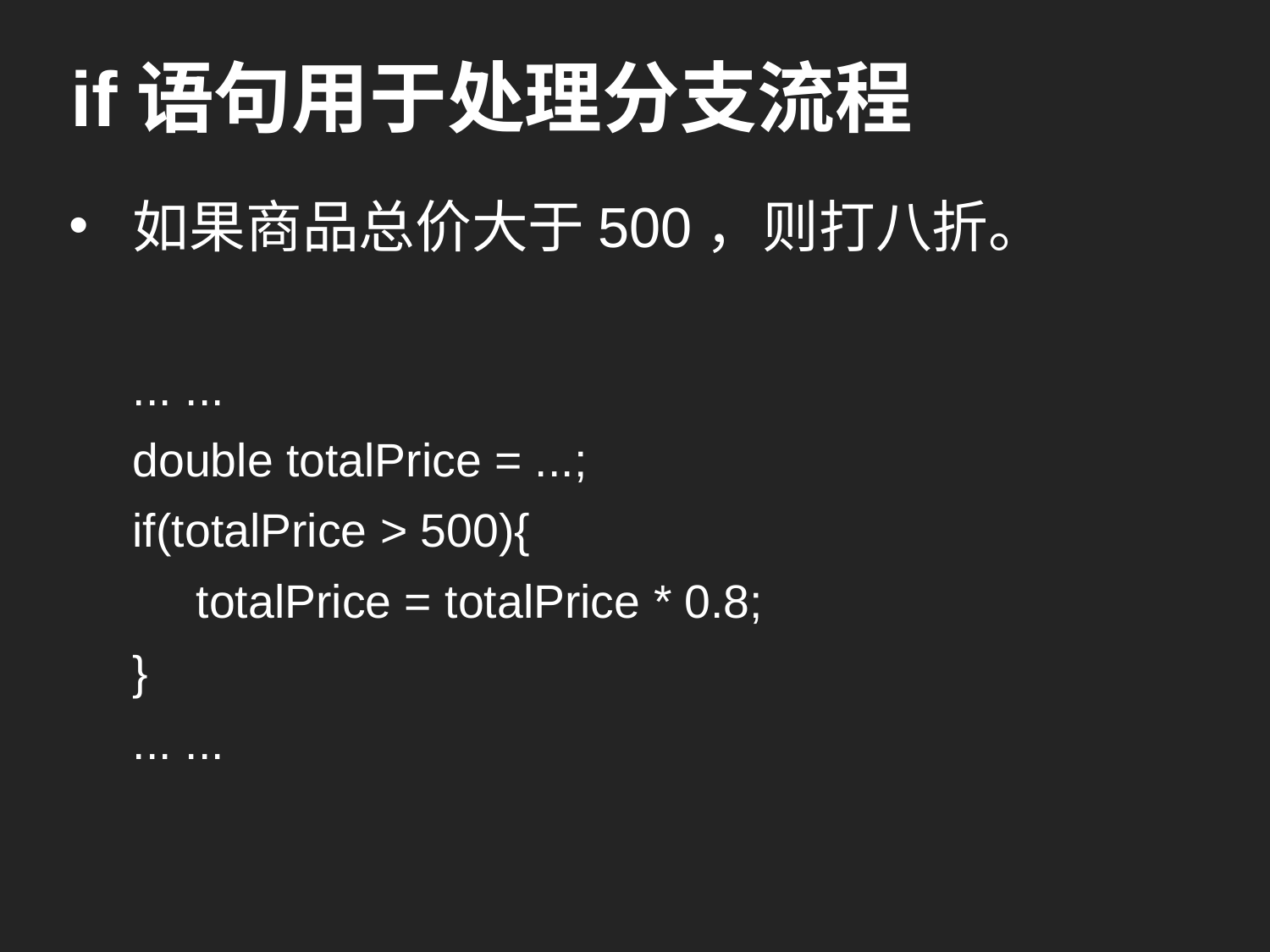

# if语句用于处理分支流程
如果商品总价大于500，则打八折。

... ...
double totalPrice = ...;
if(totalPrice > 500){
	totalPrice = totalPrice * 0.8;
}
... ...